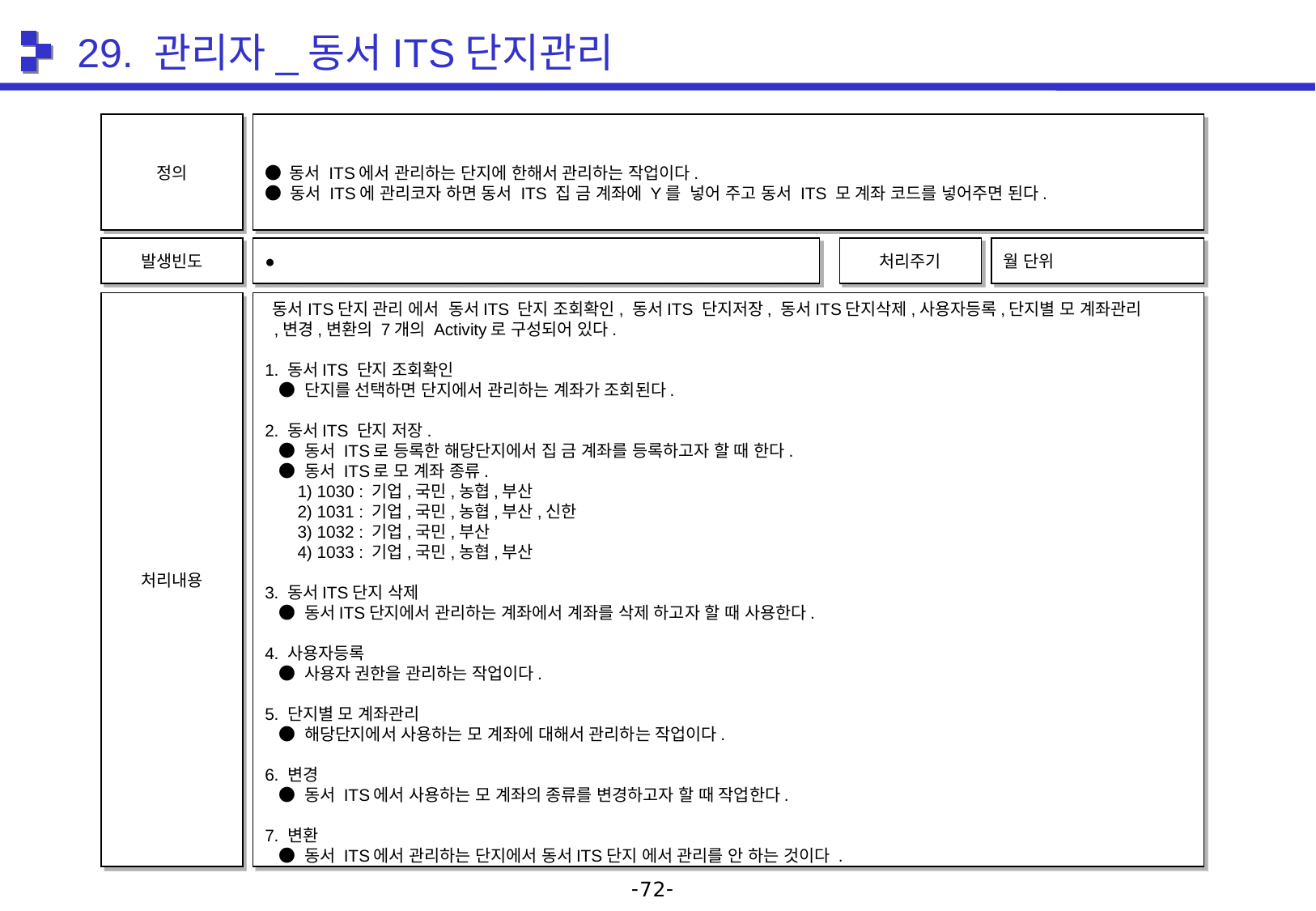

29. 관리자_동서ITS단지관리
정의

● 동서 ITS에서 관리하는 단지에 한해서 관리하는 작업이다.
● 동서 ITS에 관리코자 하면 동서 ITS 집 금 계좌에 Y를  넣어 주고 동서 ITS 모 계좌 코드를 넣어주면 된다.
발생빈도
●
처리주기
월 단위
처리내용
 동서ITS단지 관리 에서  동서ITS 단지 조회확인, 동서ITS 단지저장, 동서ITS단지삭제,사용자등록,단지별 모 계좌관리
  ,변경,변환의 7개의 Activity로 구성되어 있다.

1. 동서ITS 단지 조회확인
   ● 단지를 선택하면 단지에서 관리하는 계좌가 조회된다.

2. 동서ITS 단지 저장.
   ● 동서 ITS로 등록한 해당단지에서 집 금 계좌를 등록하고자 할 때 한다.
   ● 동서 ITS로 모 계좌 종류.
       1) 1030 : 기업,국민,농협,부산
       2) 1031 : 기업,국민,농협,부산,신한
       3) 1032 : 기업,국민,부산
       4) 1033 : 기업,국민,농협,부산

3. 동서ITS단지 삭제
   ● 동서ITS단지에서 관리하는 계좌에서 계좌를 삭제 하고자 할 때 사용한다.

4. 사용자등록
   ● 사용자 권한을 관리하는 작업이다.

5. 단지별 모 계좌관리
   ● 해당단지에서 사용하는 모 계좌에 대해서 관리하는 작업이다.

6. 변경
   ● 동서 ITS에서 사용하는 모 계좌의 종류를 변경하고자 할 때 작업한다.

7. 변환
   ● 동서 ITS에서 관리하는 단지에서 동서ITS단지 에서 관리를 안 하는 것이다 .